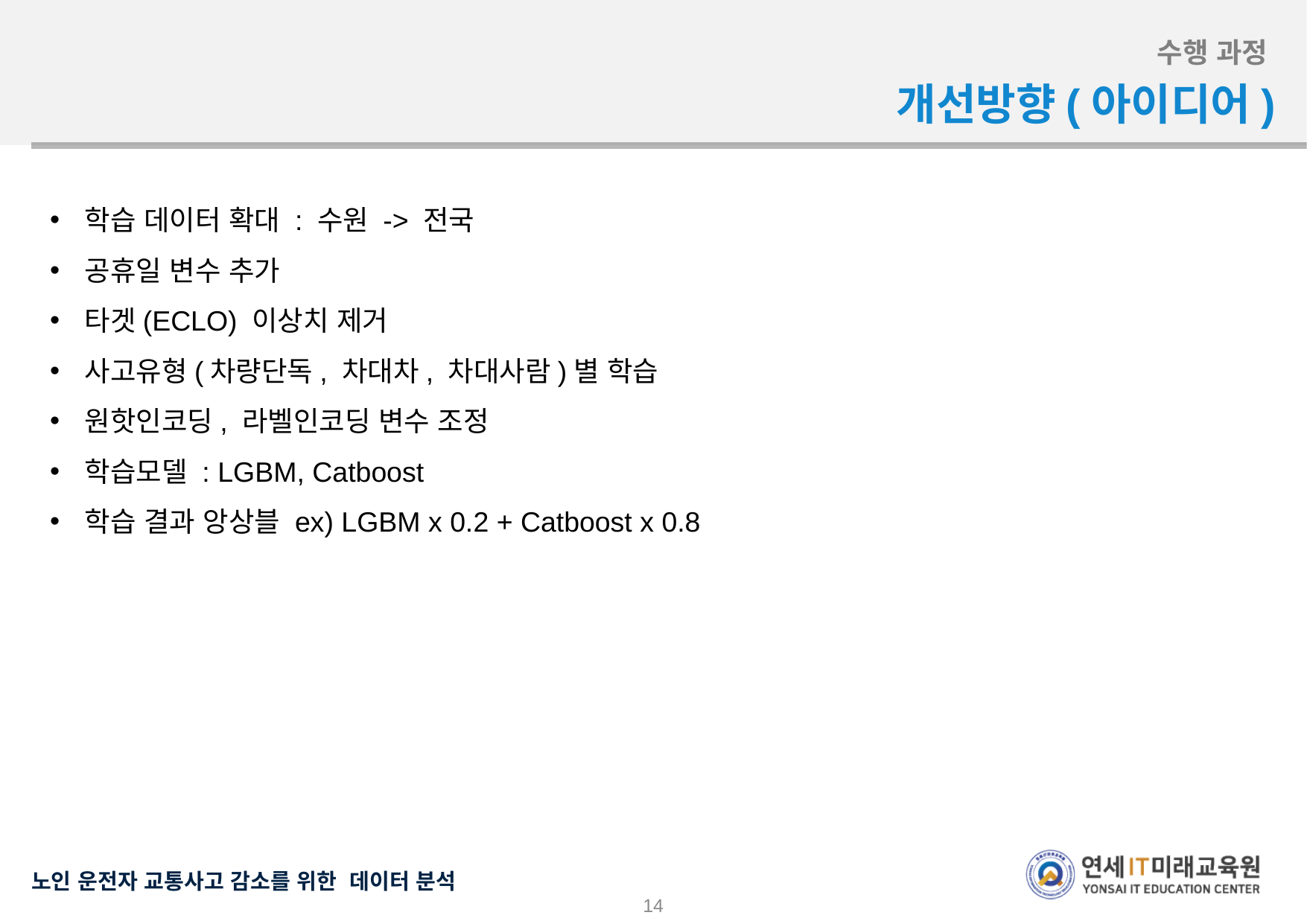

수행 과정
개선방향(아이디어)
학습 데이터 확대 : 수원 -> 전국
공휴일 변수 추가
타겟(ECLO) 이상치 제거
사고유형(차량단독, 차대차, 차대사람)별 학습
원핫인코딩, 라벨인코딩 변수 조정
학습모델 : LGBM, Catboost
학습 결과 앙상블 ex) LGBM x 0.2 + Catboost x 0.8

14